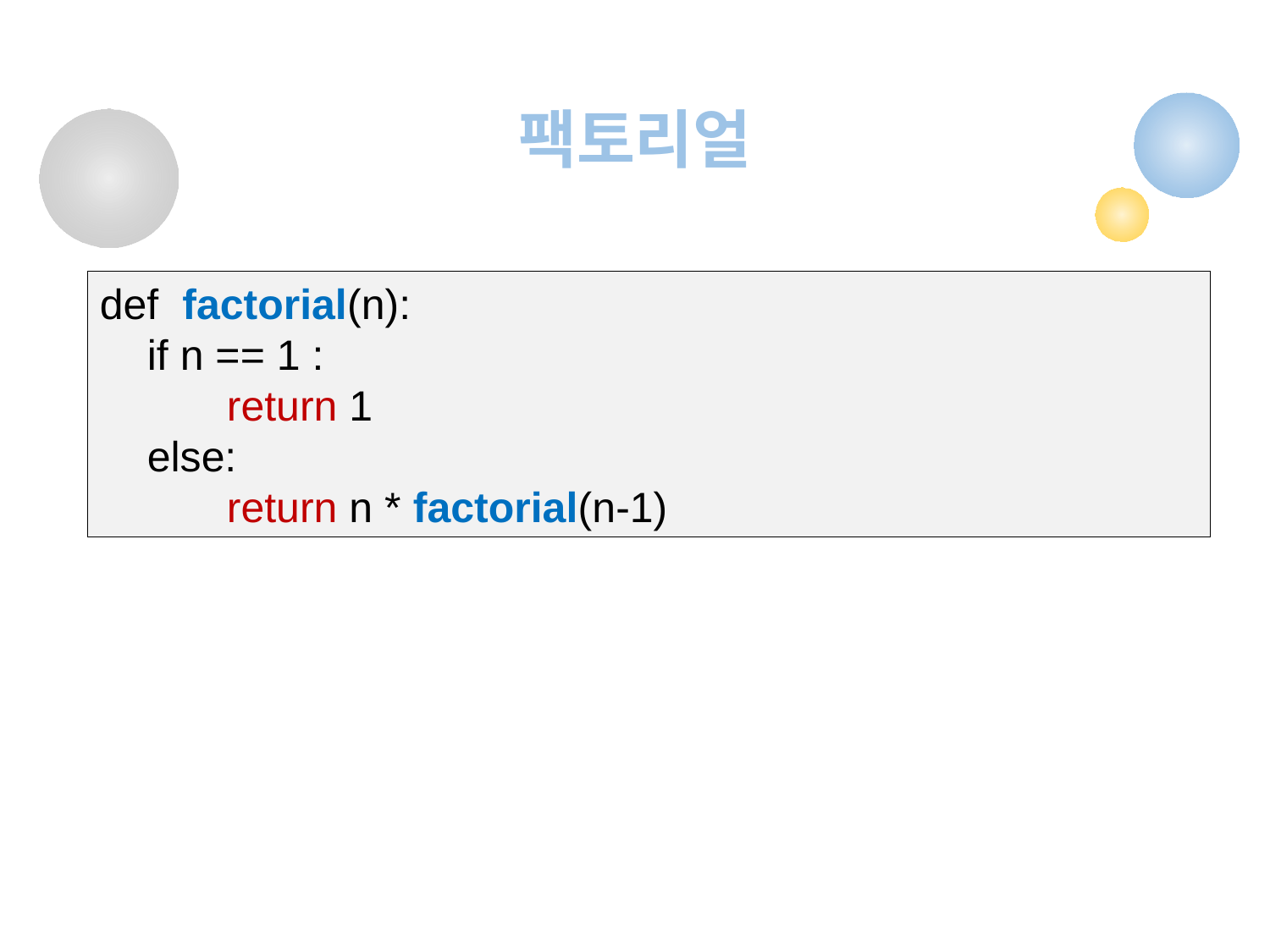

# 팩토리얼
def  factorial(n):
    if n == 1 :
	return 1
    else:
	return n * factorial(n-1)